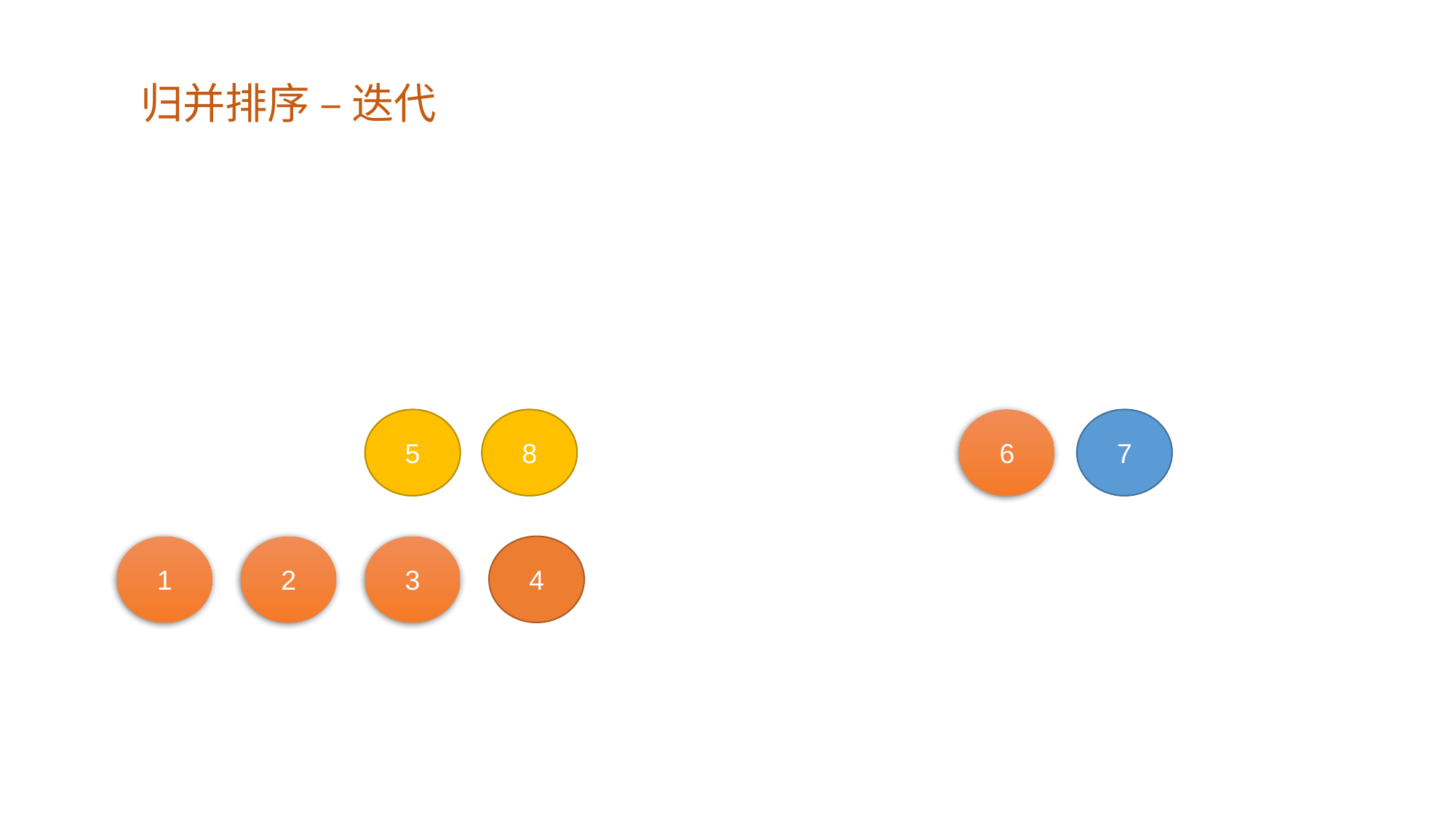

归并排序 – 迭代
5
8
6
7
1
2
3
4